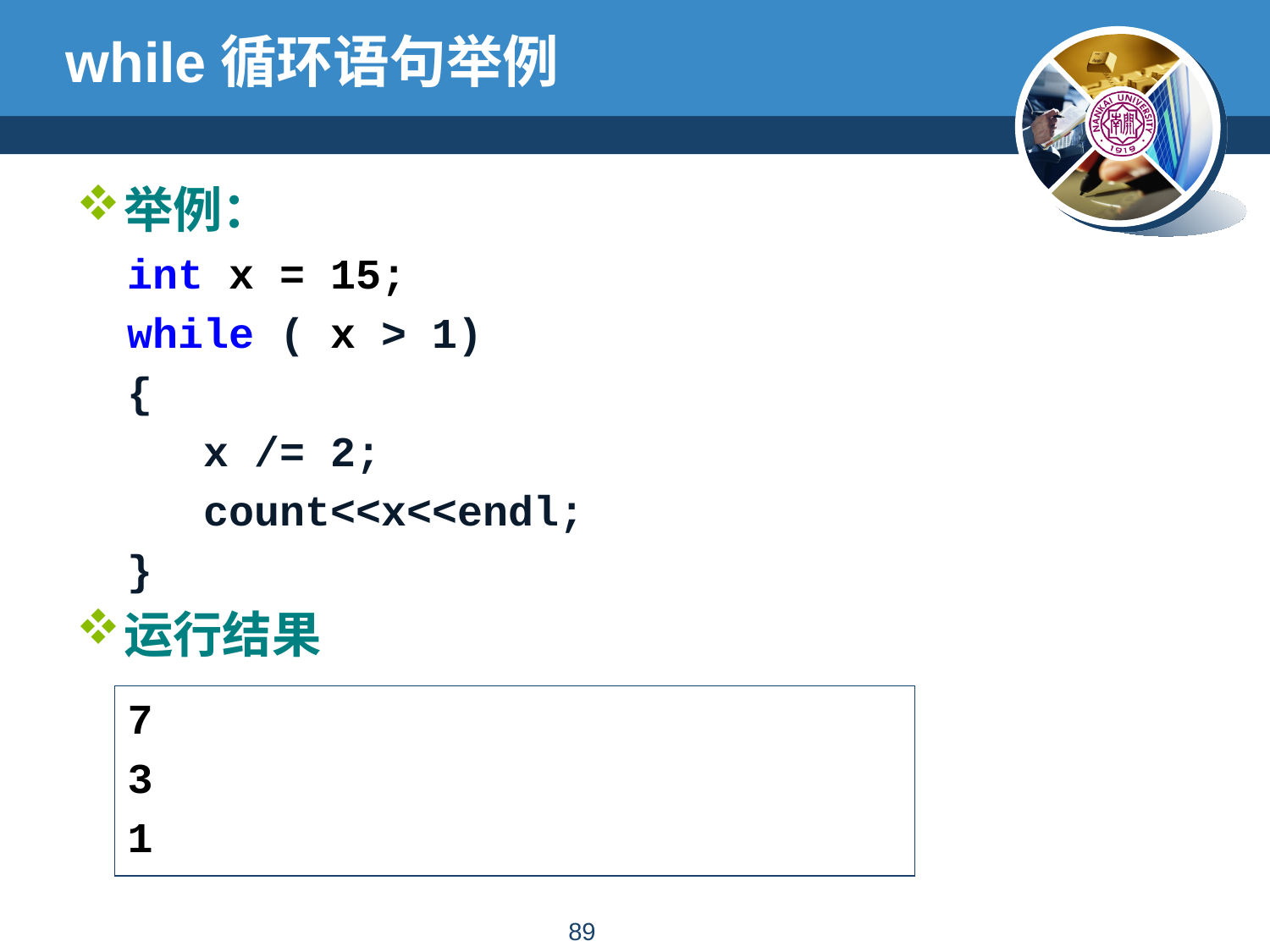

# while循环语句举例
举例：
  int x = 15;
  while ( x > 1)
  {
     x /= 2;
     count<<x<<endl;
  }
运行结果

7
3
1
89